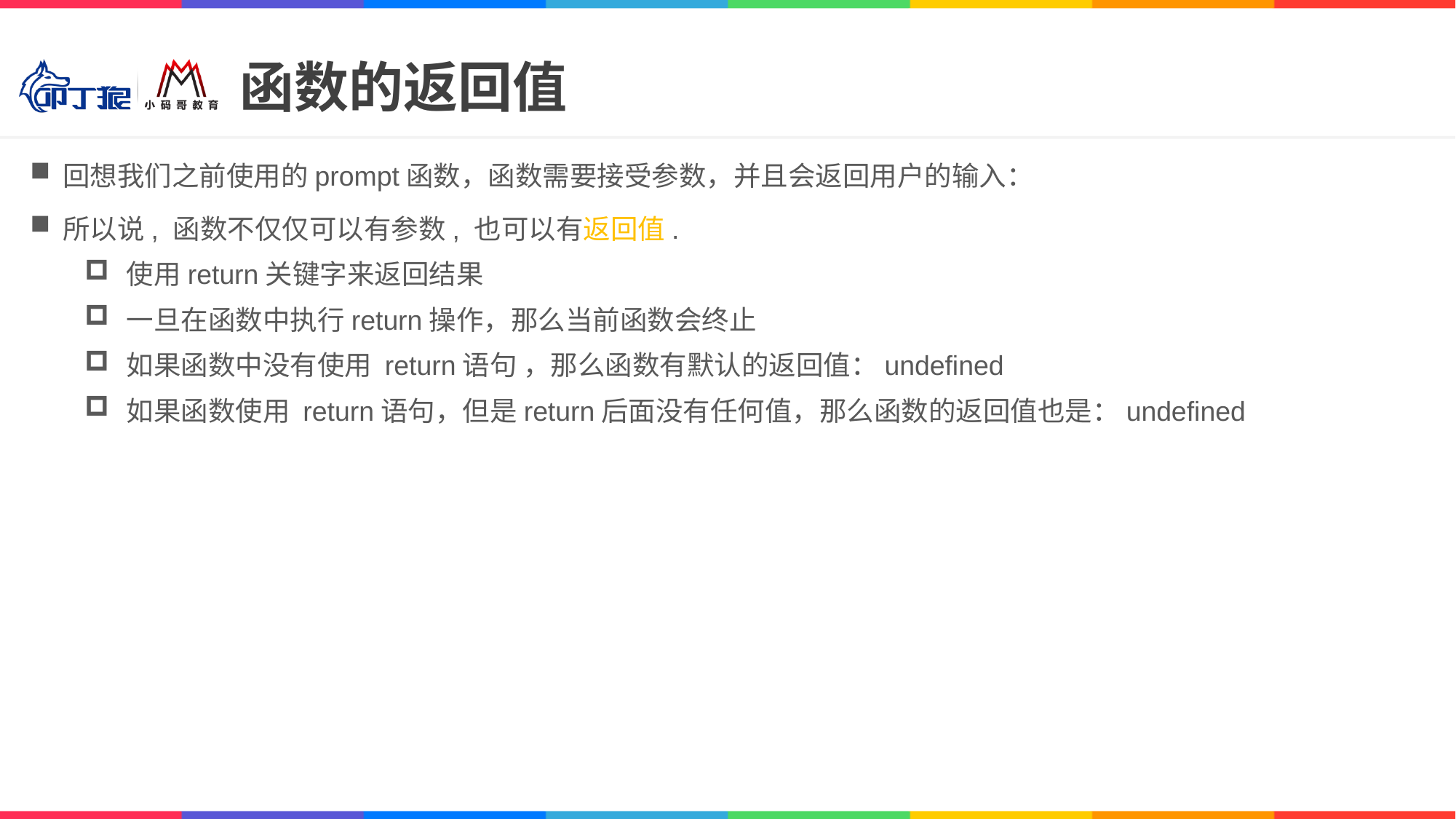

# 函数的返回值
回想我们之前使用的prompt函数，函数需要接受参数，并且会返回用户的输入：
所以说, 函数不仅仅可以有参数, 也可以有返回值.
使用return关键字来返回结果
一旦在函数中执行return操作，那么当前函数会终止
如果函数中没有使用 return语句 ，那么函数有默认的返回值：undefined
如果函数使用 return语句，但是return后面没有任何值，那么函数的返回值也是：undefined